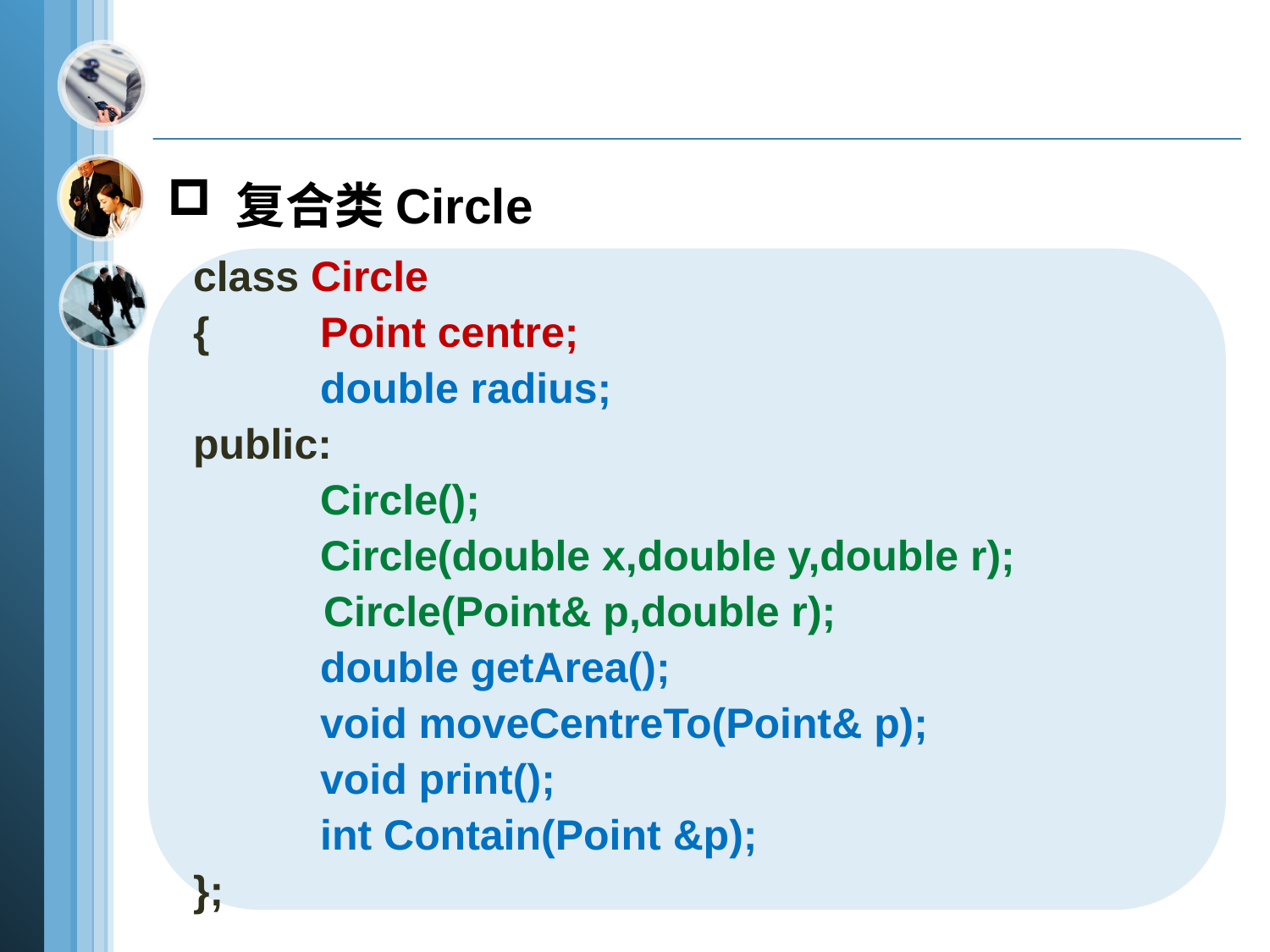

复合类Circle
class Circle
{	Point centre;
	double radius;
public:
	Circle();
	Circle(double x,double y,double r);
           Circle(Point& p,double r);
	double getArea();
	void moveCentreTo(Point& p);
	void print();
	int Contain(Point &p);
};